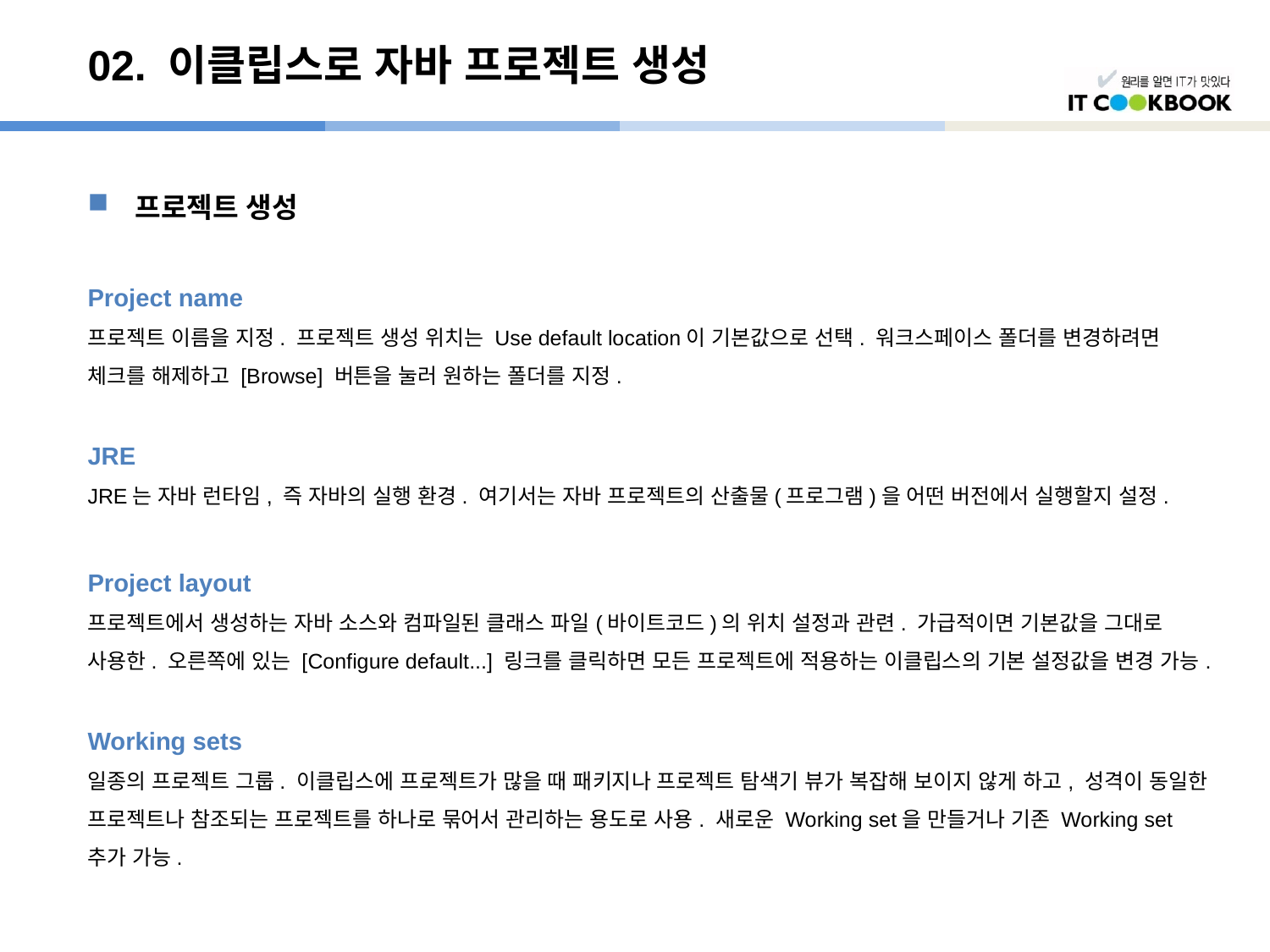

# 02. 이클립스로 자바 프로젝트 생성
프로젝트 생성

Project name
프로젝트 이름을 지정. 프로젝트 생성 위치는 Use default location이 기본값으로 선택. 워크스페이스 폴더를 변경하려면 체크를 해제하고 [Browse] 버튼을 눌러 원하는 폴더를 지정.

JRE
JRE는 자바 런타임, 즉 자바의 실행 환경. 여기서는 자바 프로젝트의 산출물(프로그램)을 어떤 버전에서 실행할지 설정.

Project layout
프로젝트에서 생성하는 자바 소스와 컴파일된 클래스 파일(바이트코드)의 위치 설정과 관련. 가급적이면 기본값을 그대로 사용한. 오른쪽에 있는 [Configure default...] 링크를 클릭하면 모든 프로젝트에 적용하는 이클립스의 기본 설정값을 변경 가능.

Working sets
일종의 프로젝트 그룹. 이클립스에 프로젝트가 많을 때 패키지나 프로젝트 탐색기 뷰가 복잡해 보이지 않게 하고, 성격이 동일한 프로젝트나 참조되는 프로젝트를 하나로 묶어서 관리하는 용도로 사용. 새로운 Working set을 만들거나 기존 Working set 추가 가능.